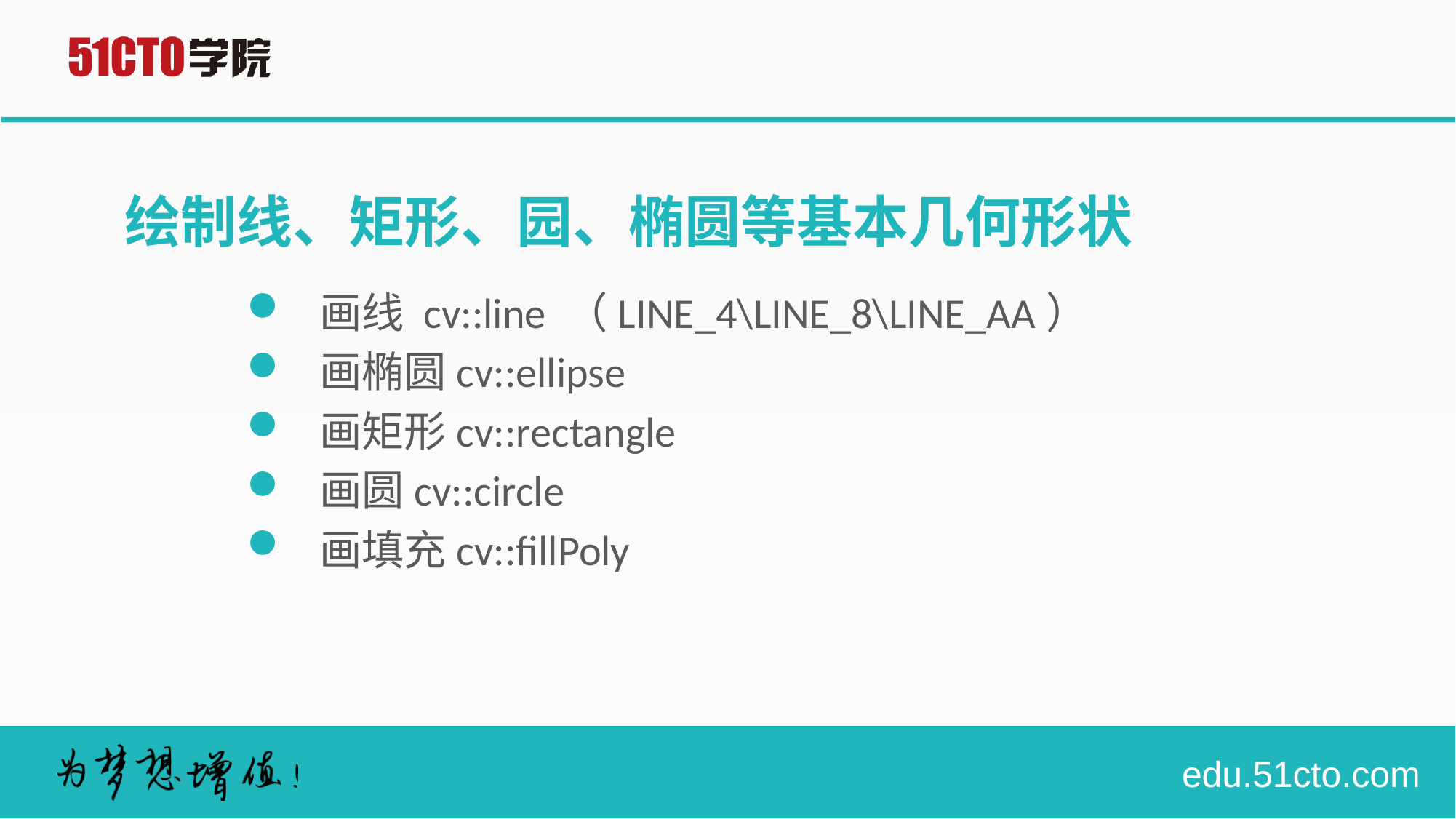

# 绘制线、矩形、园、椭圆等基本几何形状
画线 cv::line （LINE_4\LINE_8\LINE_AA）
画椭圆cv::ellipse
画矩形cv::rectangle
画圆cv::circle
画填充cv::fillPoly